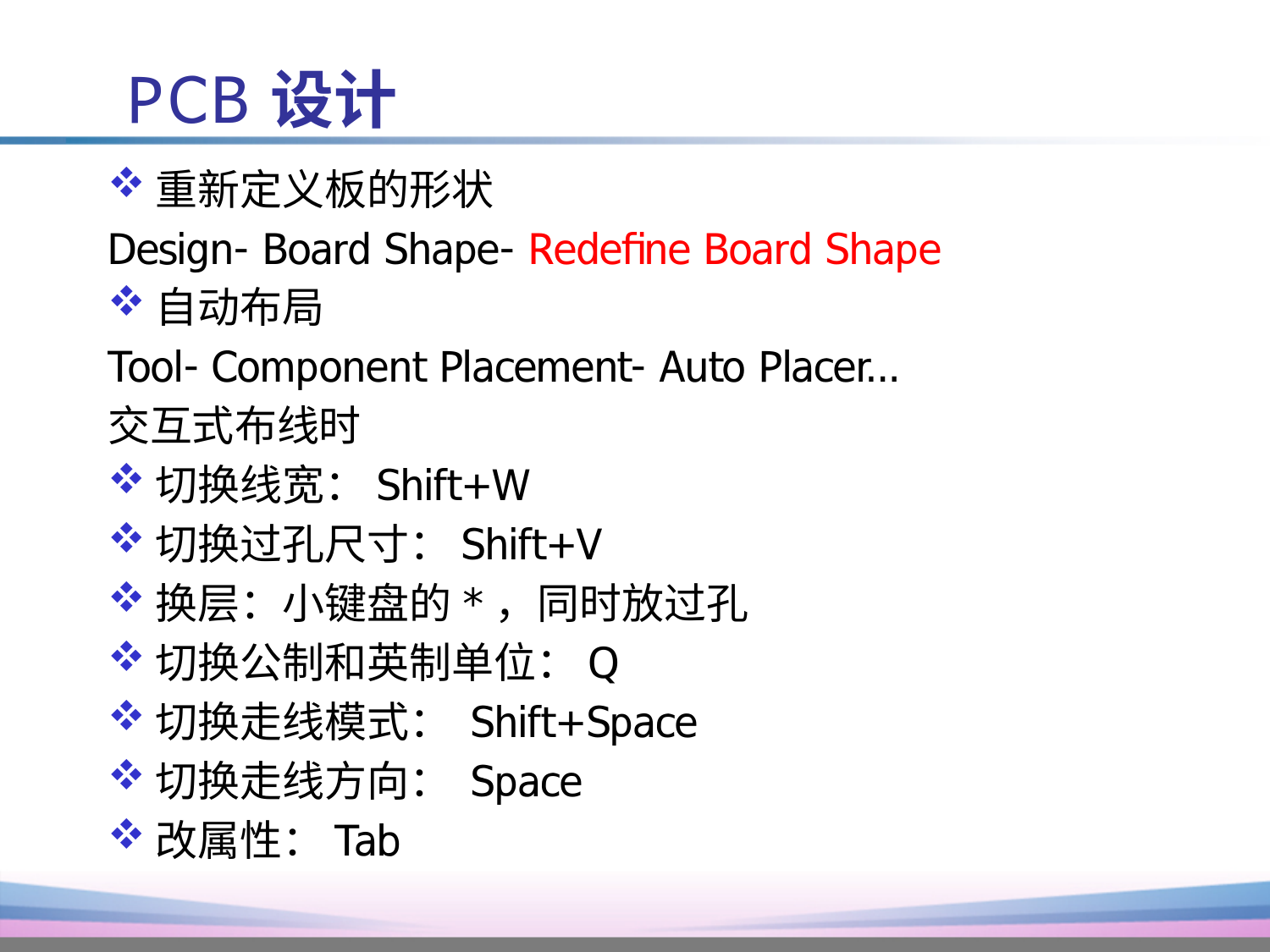

# PCB设计
重新定义板的形状
Design- Board Shape- Redefine Board Shape
自动布局
Tool- Component Placement- Auto Placer…
交互式布线时
切换线宽：Shift+W
切换过孔尺寸：Shift+V
换层：小键盘的*，同时放过孔
切换公制和英制单位：Q
切换走线模式： Shift+Space
切换走线方向： Space
改属性：Tab